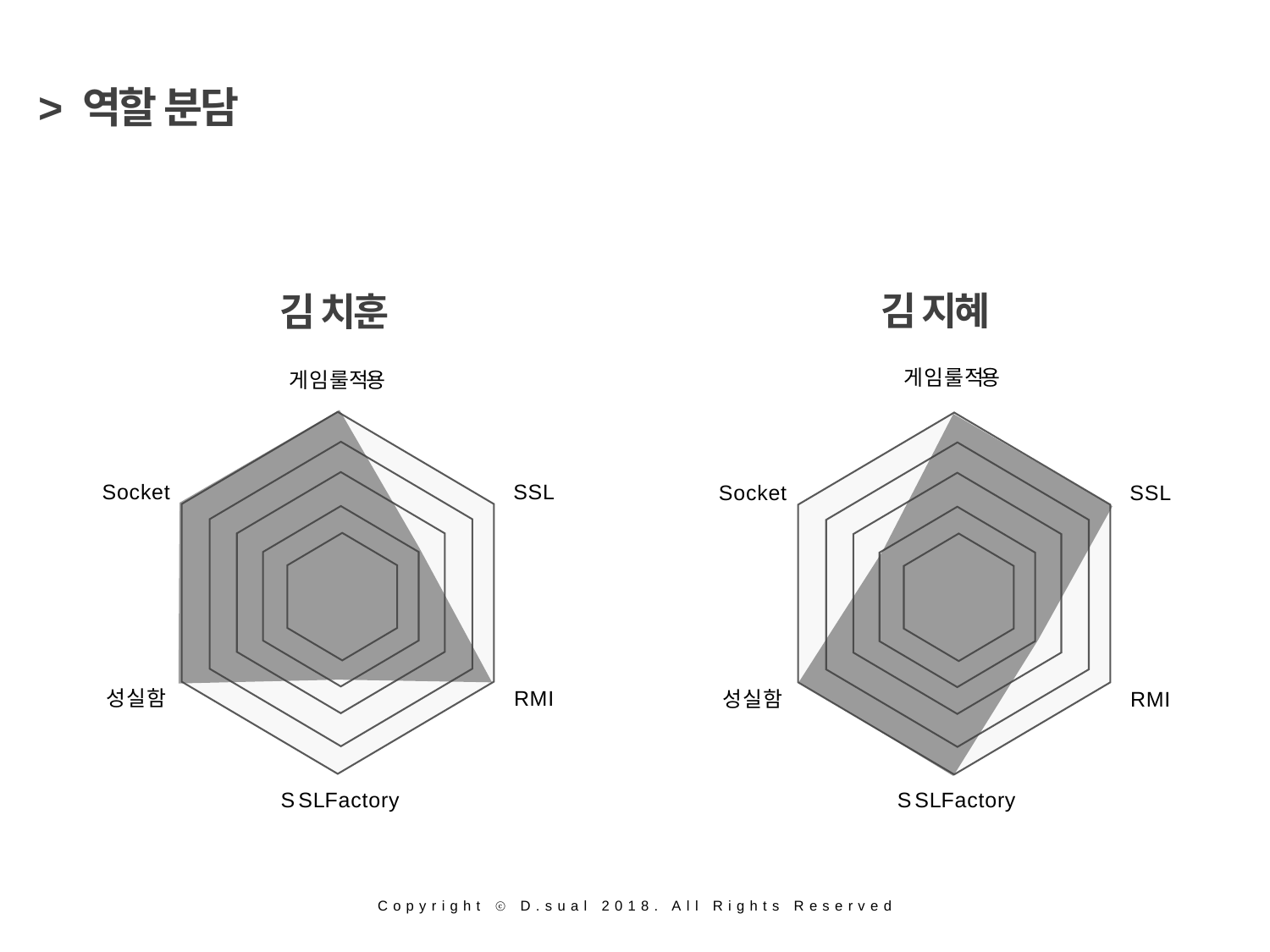

> 역할 분담
김 지혜
김 치훈
게 임 룰 적용
게 임 룰 적용

S o c k e t
S S L
S o c k e t
S S L

성 실 함
R M I
성 실 함
R M I
S S L F a c t o r y
S S L F a c t o r y